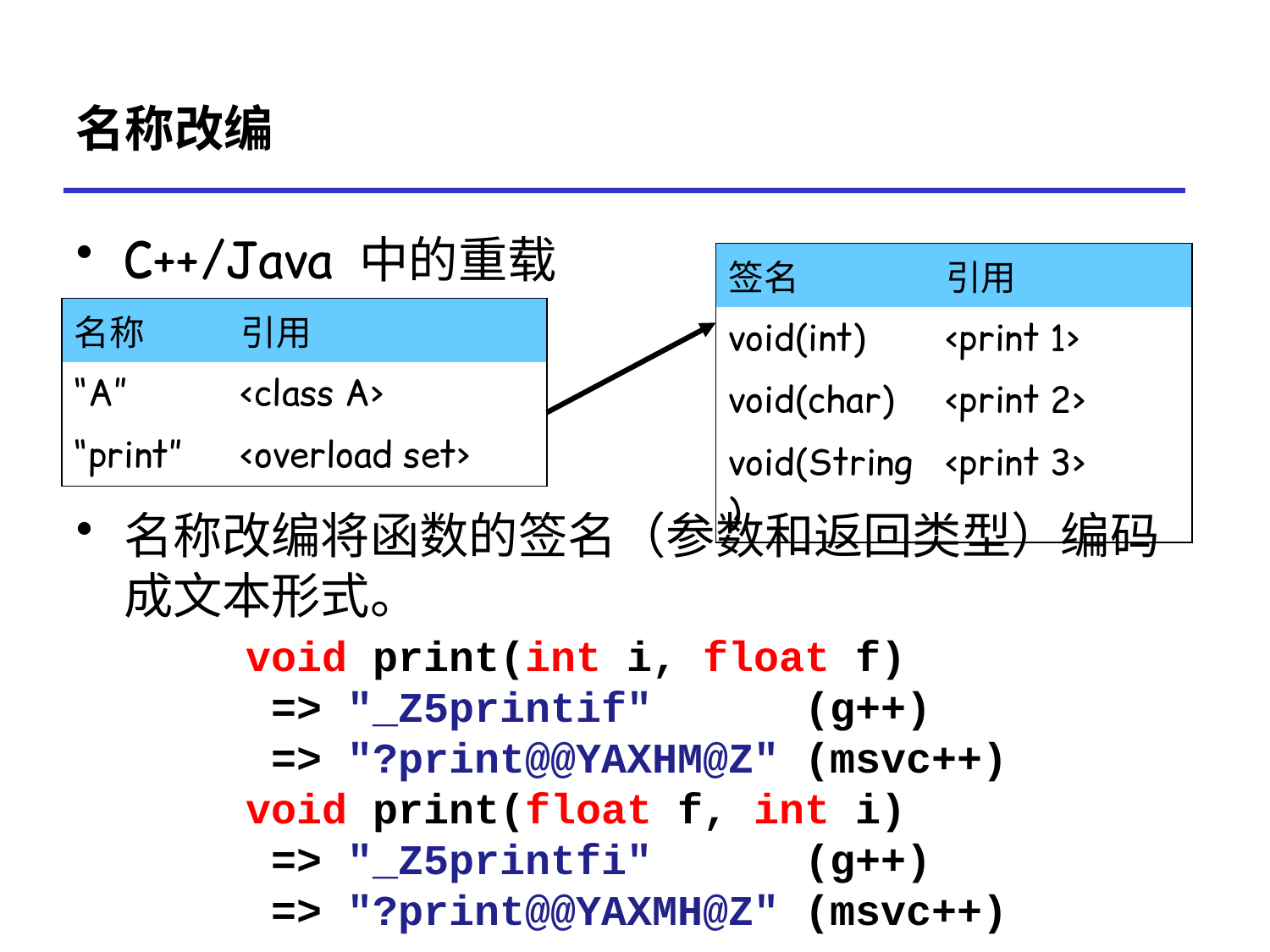

# 名称改编
C++/Java 中的重载

名称改编将函数的签名（参数和返回类型）编码成文本形式。

| 签名 | 引用 |
| --- | --- |
| void(int) | <print 1> |
| void(char) | <print 2> |
| void(String) | <print 3> |
| 名称 | 引用 |
| --- | --- |
| “A” | <class A> |
| “print” | <overload set> |
void print(int i, float f)
 => "_Z5printif"      (g++)
 => "?print@@YAXHM@Z" (msvc++)
void print(float f, int i)
 => "_Z5printfi"      (g++)
 => "?print@@YAXMH@Z" (msvc++)